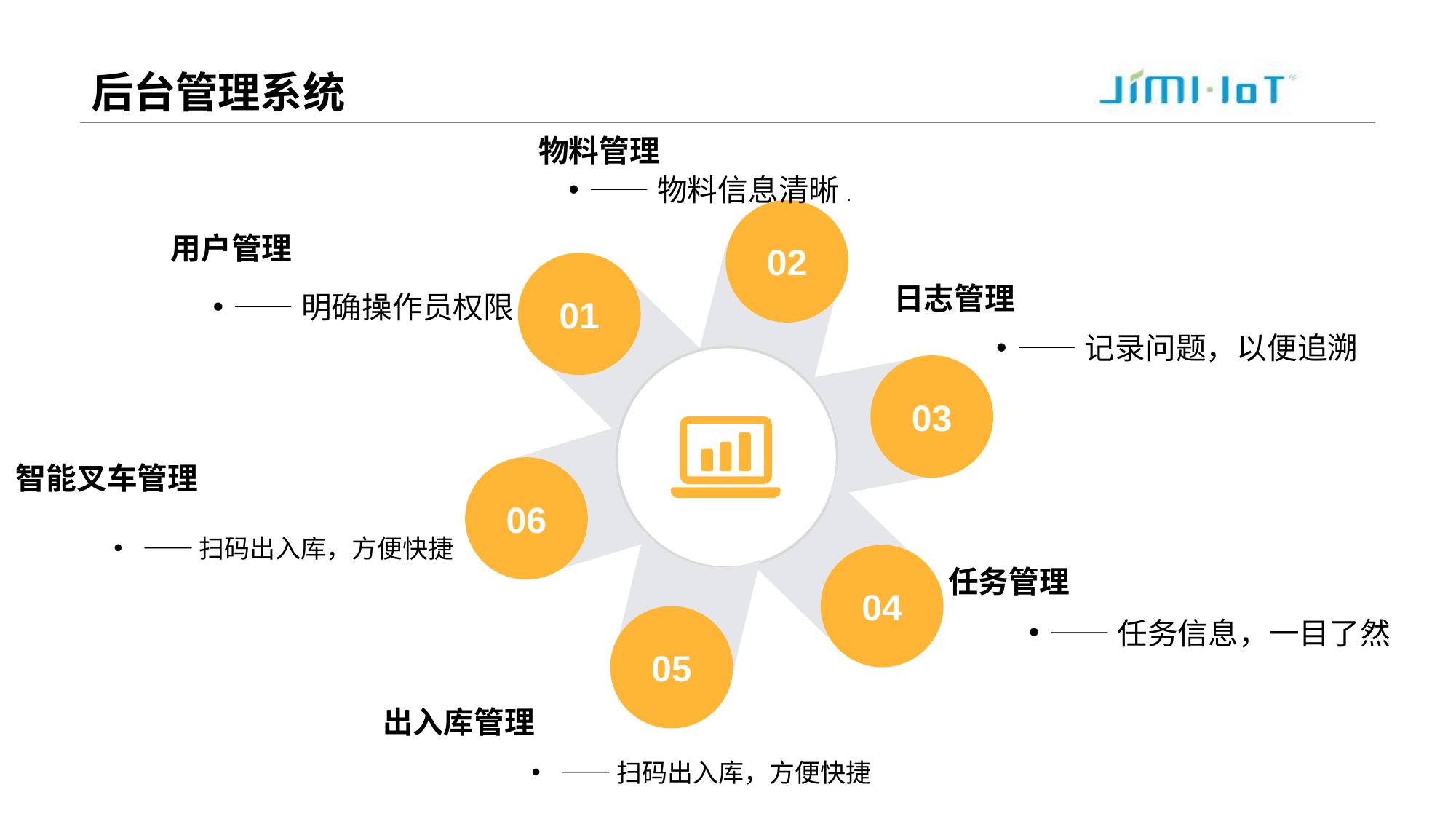

# 后台管理系统
物料管理
——物料信息清晰.
02
用户管理
01

——明确操作员权限
日志管理

——记录问题，以便追溯

03

智能叉车管理
06

——扫码出入库，方便快捷

04
任务管理
——任务信息，一目了然
05
出入库管理
——扫码出入库，方便快捷